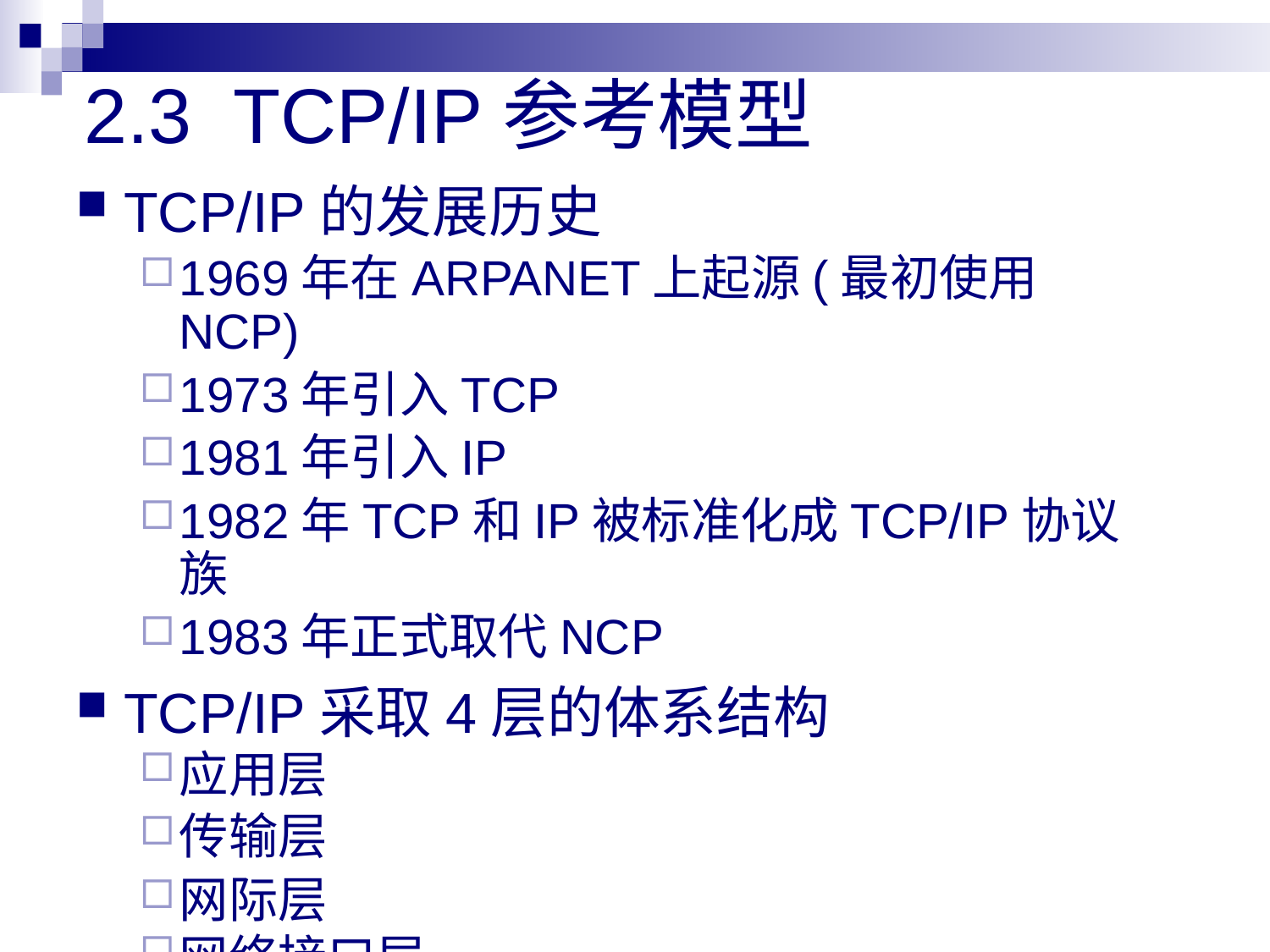

# 2.3  TCP/IP参考模型
TCP/IP的发展历史
1969年在ARPANET上起源(最初使用NCP)
1973年引入TCP
1981年引入IP
1982年TCP和IP被标准化成TCP/IP协议族
1983年正式取代NCP
TCP/IP采取4层的体系结构
应用层
传输层
网际层
网络接口层